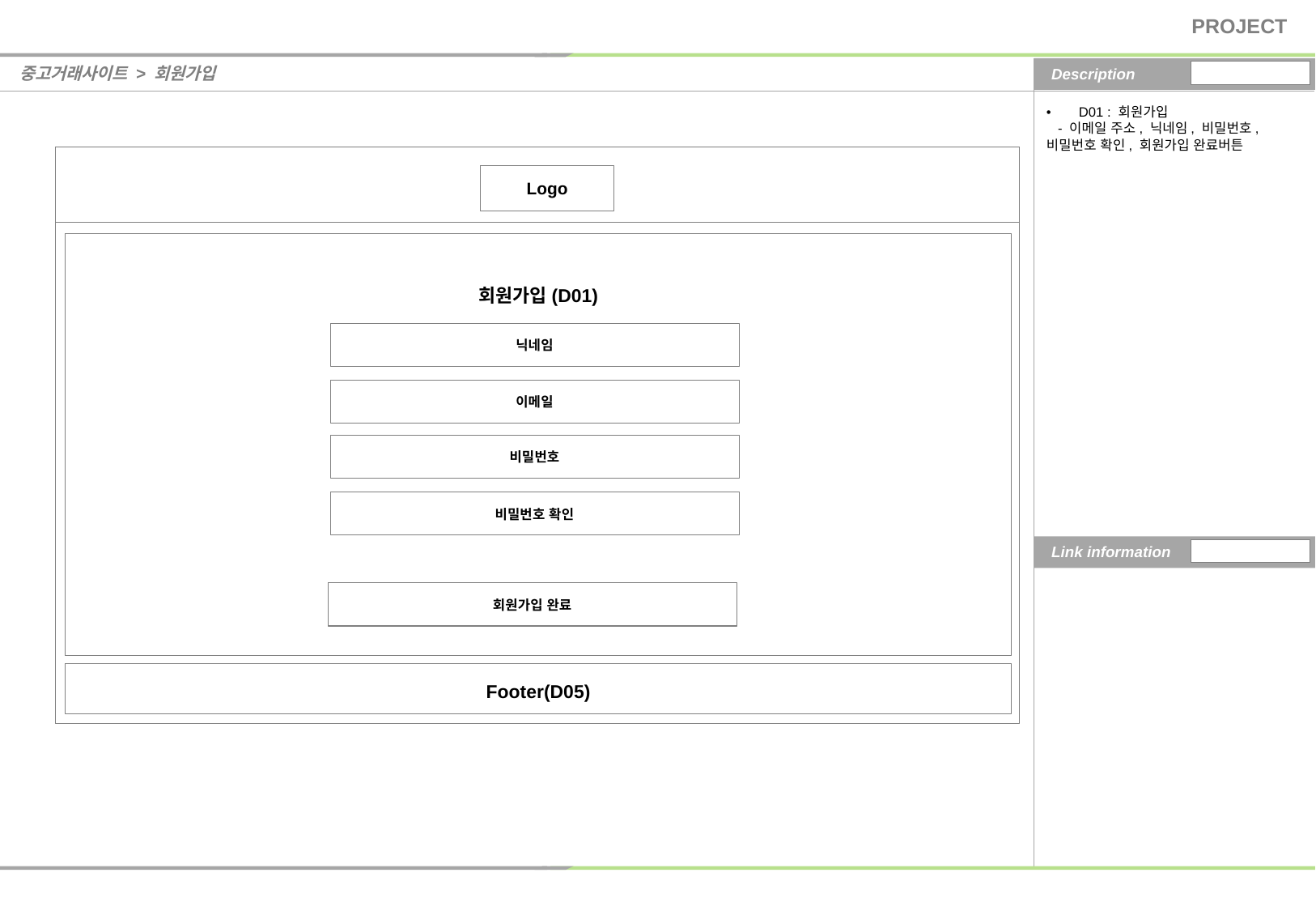

PROJECT

중고거래사이트 > 회원가입

Description

 D01 : 회원가입
   - 이메일 주소, 닉네임, 비밀번호, 비밀번호 확인, 회원가입 완료버튼

Logo
회원가입(D01)

[메인 기본 UI]
닉네임
이메일
[메인 기본 UI]
비밀번호
비밀번호 확인

Link information

회원가입 완료
Footer(D05)